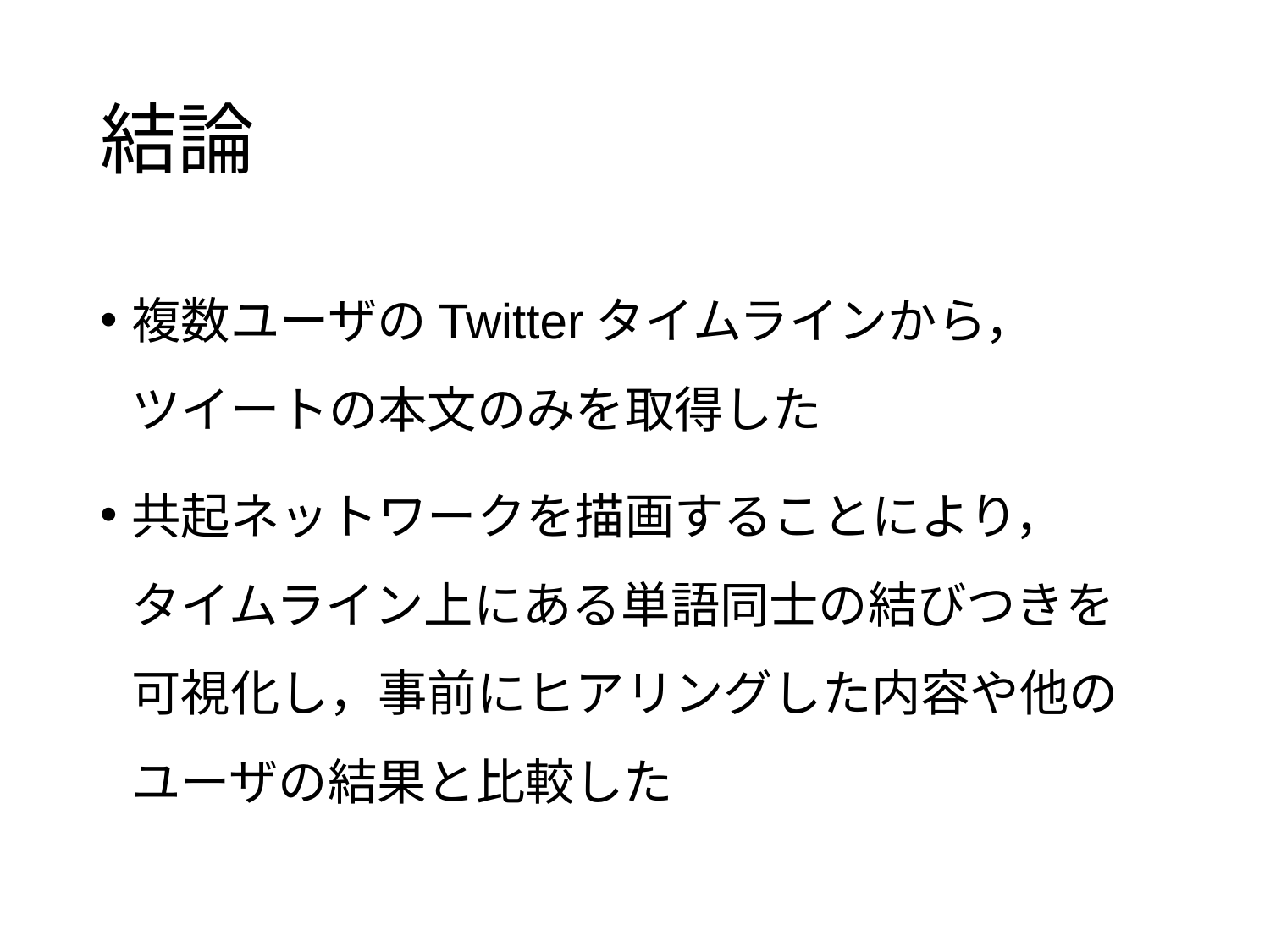

# 結論
複数ユーザのTwitterタイムラインから，　　ツイートの本文のみを取得した
共起ネットワークを描画することにより，　　タイムライン上にある単語同士の結びつきを　可視化し，事前にヒアリングした内容や他のユーザの結果と比較した